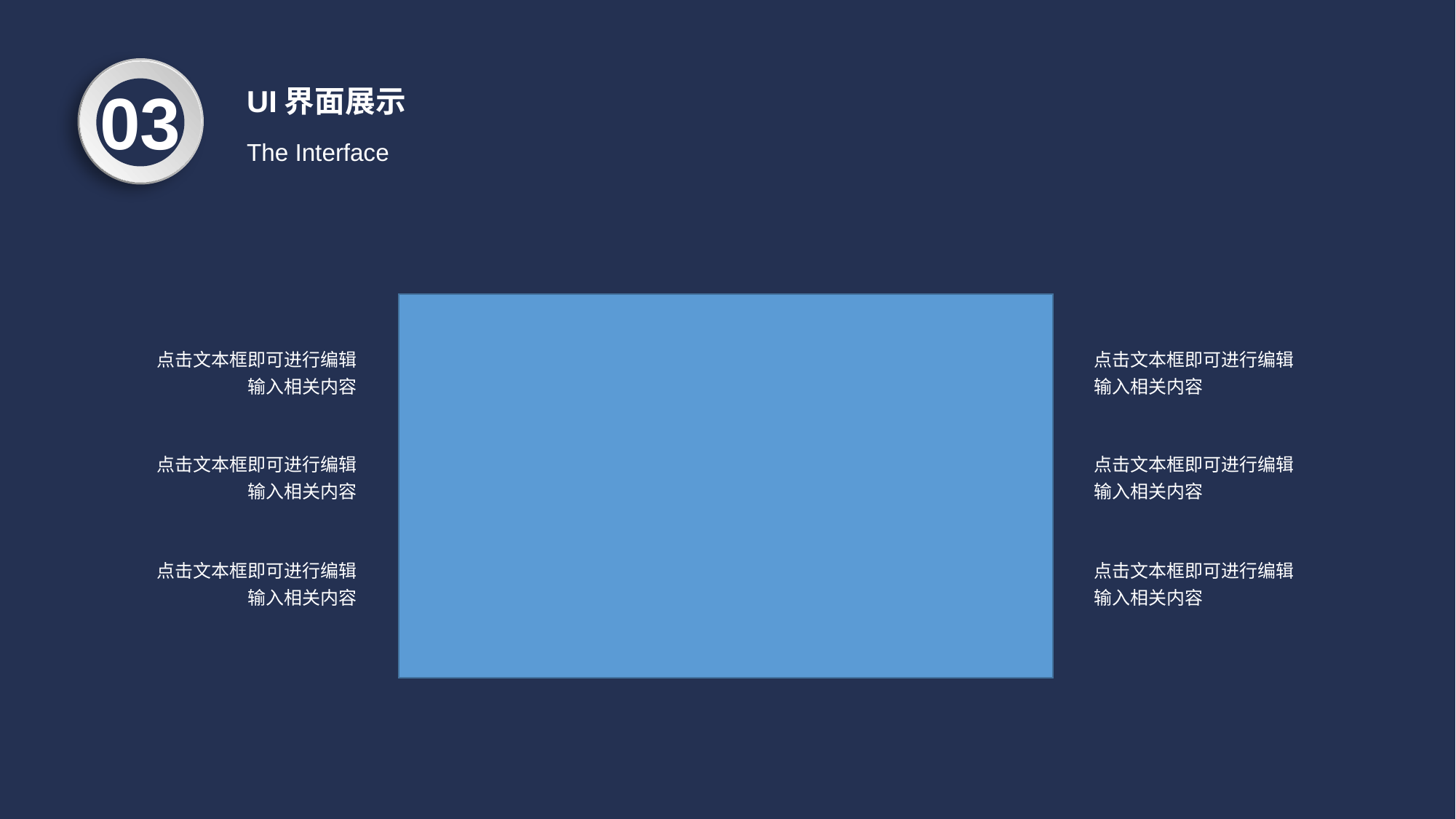

03
UI界面展示
The Interface

点击文本框即可进行编辑输入相关内容
点击文本框即可进行编辑输入相关内容
点击文本框即可进行编辑输入相关内容
点击文本框即可进行编辑输入相关内容
点击文本框即可进行编辑输入相关内容
点击文本框即可进行编辑输入相关内容